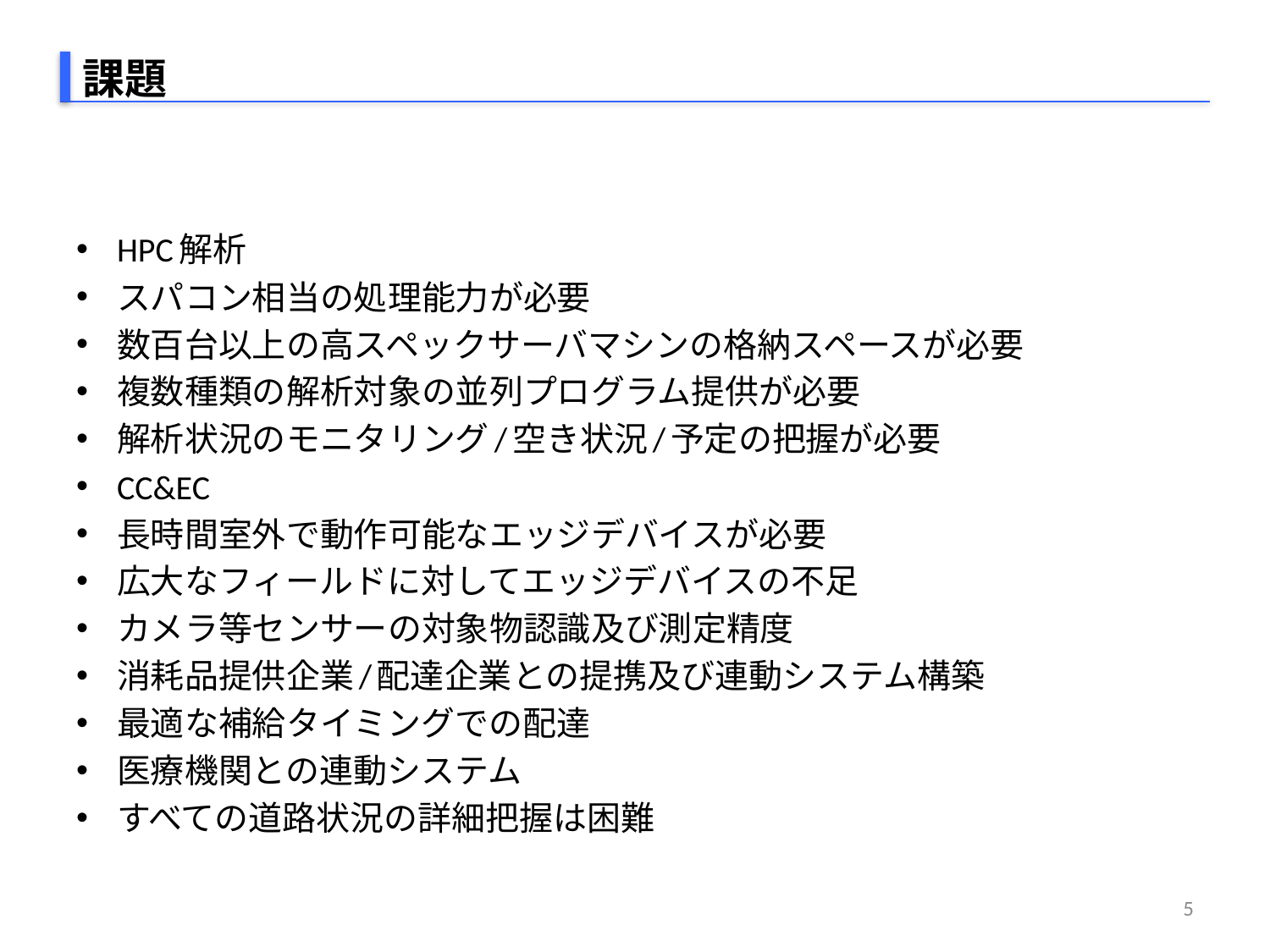

#
課題

HPC解析
スパコン相当の処理能力が必要
数百台以上の高スペックサーバマシンの格納スペースが必要
複数種類の解析対象の並列プログラム提供が必要
解析状況のモニタリング/空き状況/予定の把握が必要
CC&EC
長時間室外で動作可能なエッジデバイスが必要
広大なフィールドに対してエッジデバイスの不足
カメラ等センサーの対象物認識及び測定精度
消耗品提供企業/配達企業との提携及び連動システム構築
最適な補給タイミングでの配達
医療機関との連動システム
すべての道路状況の詳細把握は困難

5